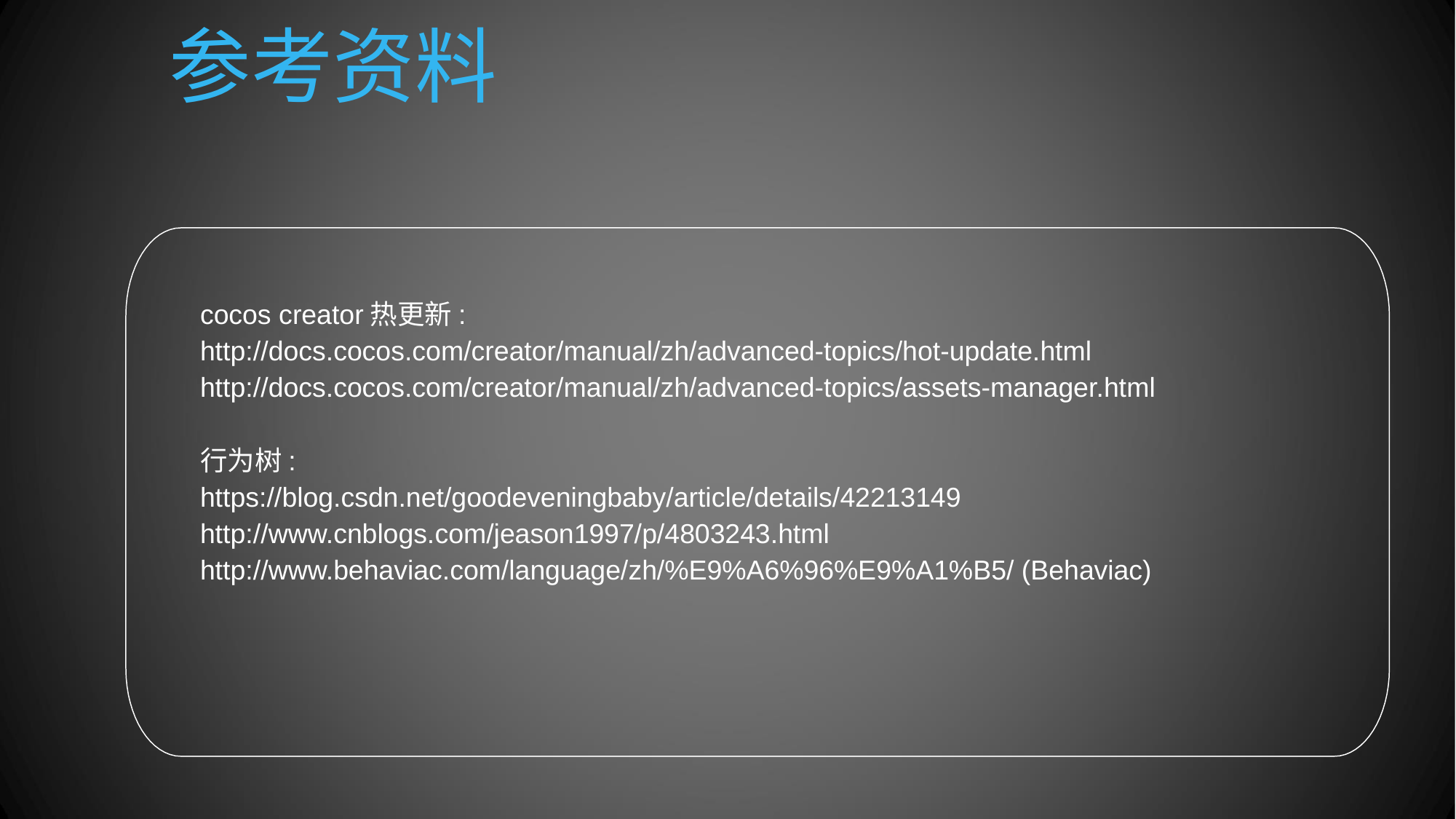

参考资料

cocos creator热更新:
http://docs.cocos.com/creator/manual/zh/advanced-topics/hot-update.html
http://docs.cocos.com/creator/manual/zh/advanced-topics/assets-manager.html

行为树:
https://blog.csdn.net/goodeveningbaby/article/details/42213149
http://www.cnblogs.com/jeason1997/p/4803243.html
http://www.behaviac.com/language/zh/%E9%A6%96%E9%A1%B5/ (Behaviac)